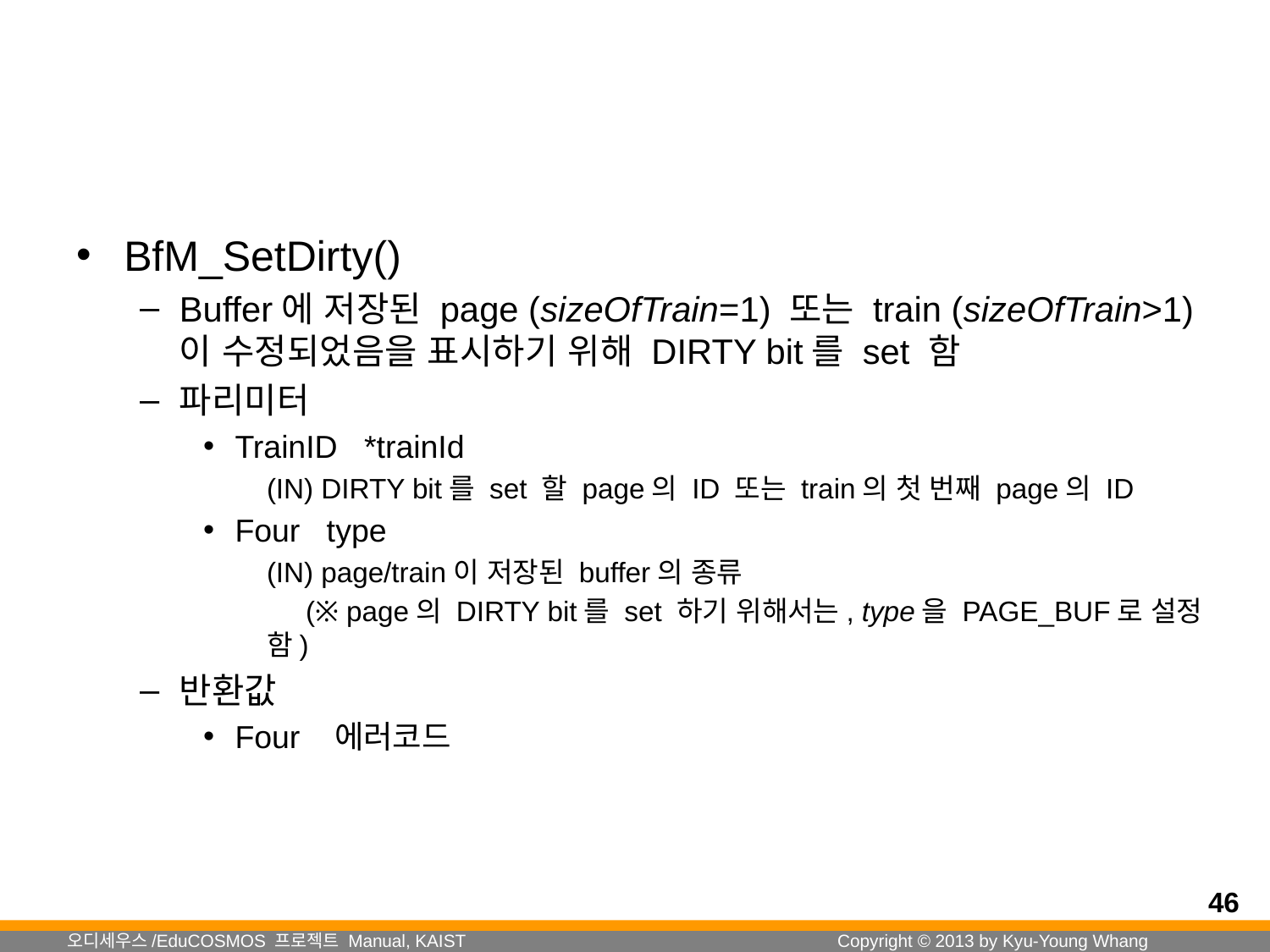

#
BfM_SetDirty()
Buffer에 저장된 page (sizeOfTrain=1) 또는 train (sizeOfTrain>1) 이 수정되었음을 표시하기 위해 DIRTY bit를 set 함
파리미터
TrainID   *trainId
(IN) DIRTY bit를 set 할 page의 ID 또는 train의 첫 번째 page의 ID
Four   type
(IN) page/train이 저장된 buffer의 종류
     (※ page의 DIRTY bit를 set 하기 위해서는, type을 PAGE_BUF로 설정함)
반환값
Four   에러코드